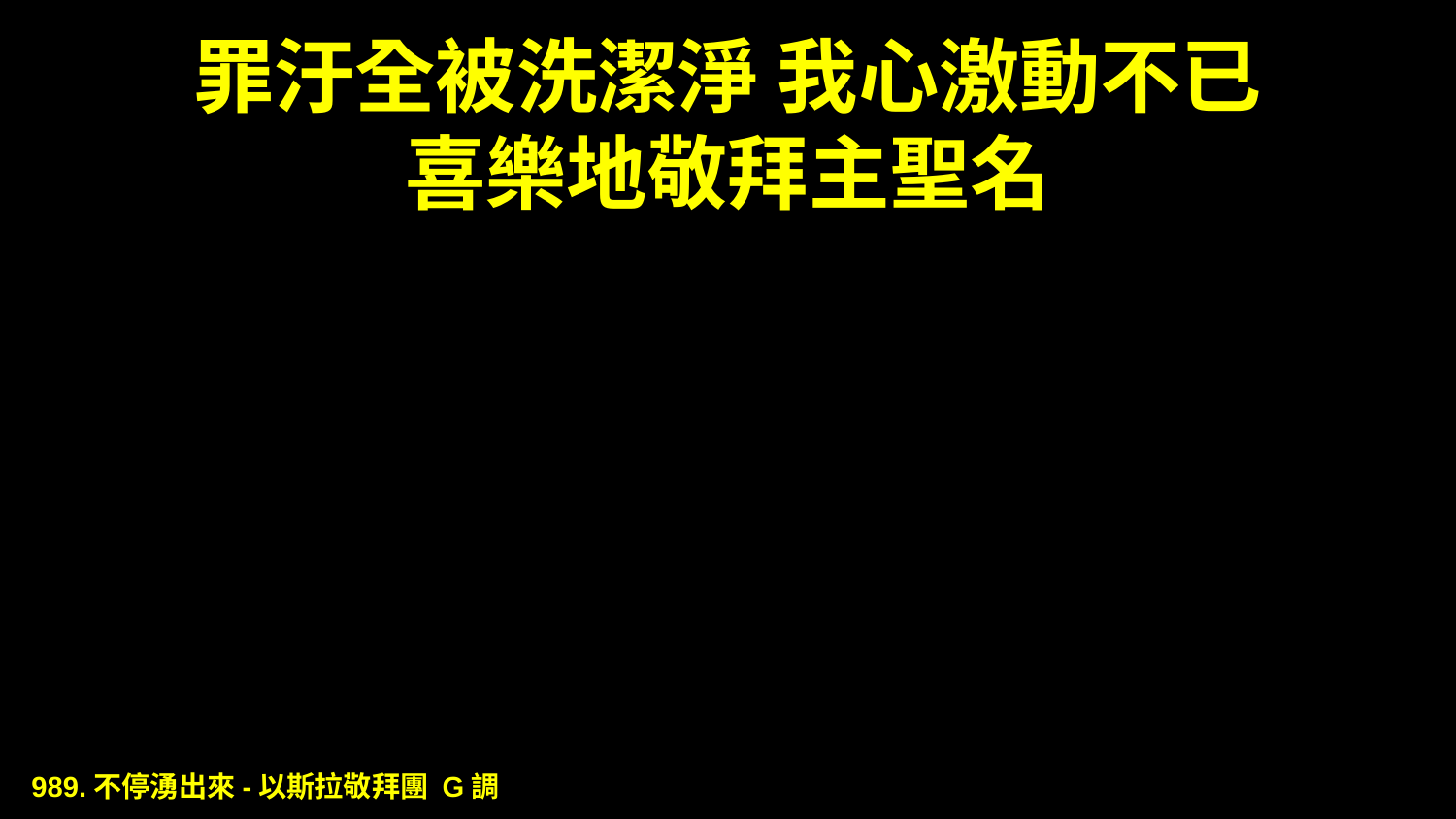

# 罪汙全被洗潔淨 我心激動不已 喜樂地敬拜主聖名
989.不停湧出來-以斯拉敬拜團 G調